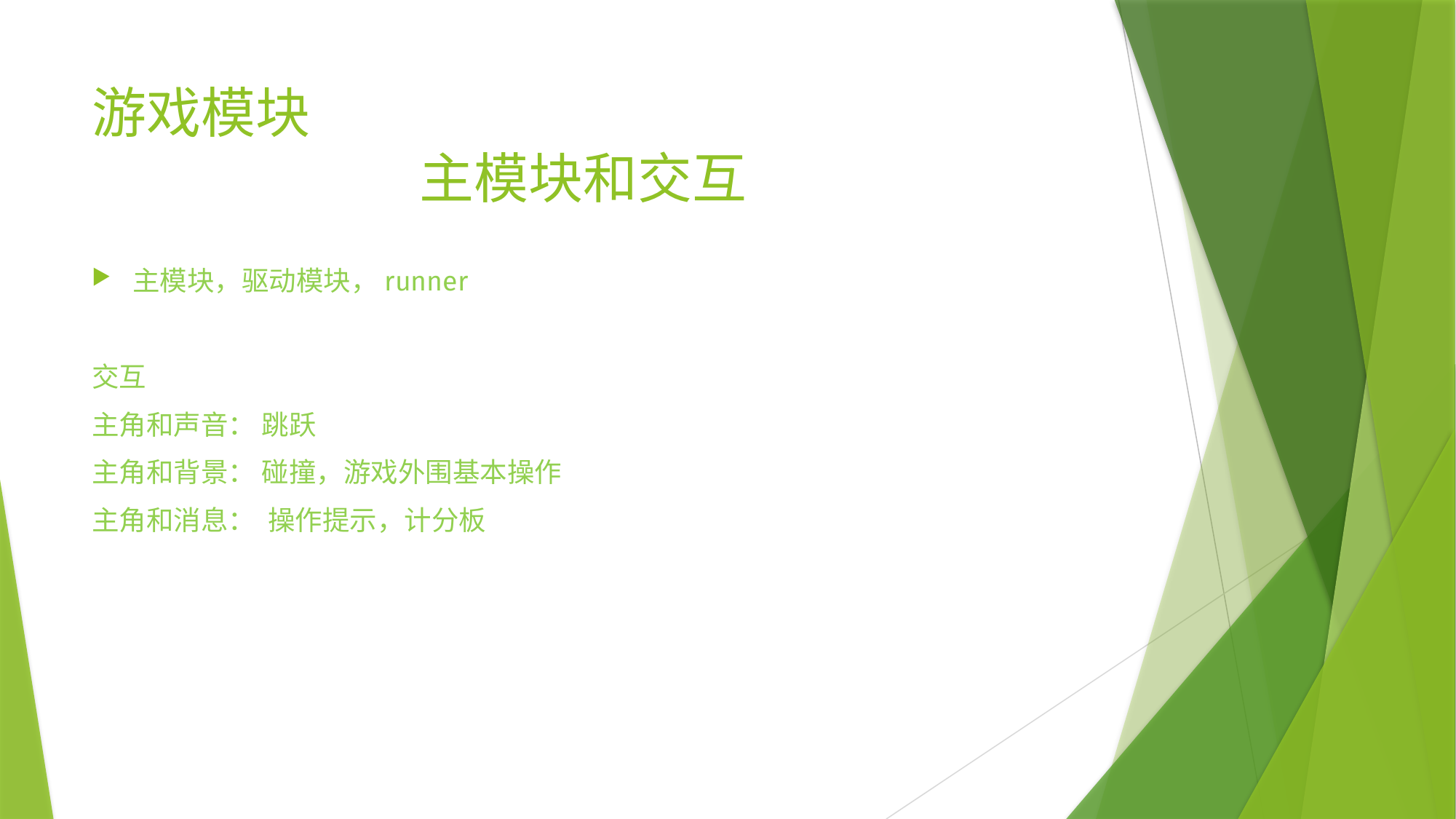

# 游戏模块 主模块和交互
主模块，驱动模块，runner

交互
主角和声音： 跳跃
主角和背景： 碰撞，游戏外围基本操作
主角和消息：  操作提示，计分板